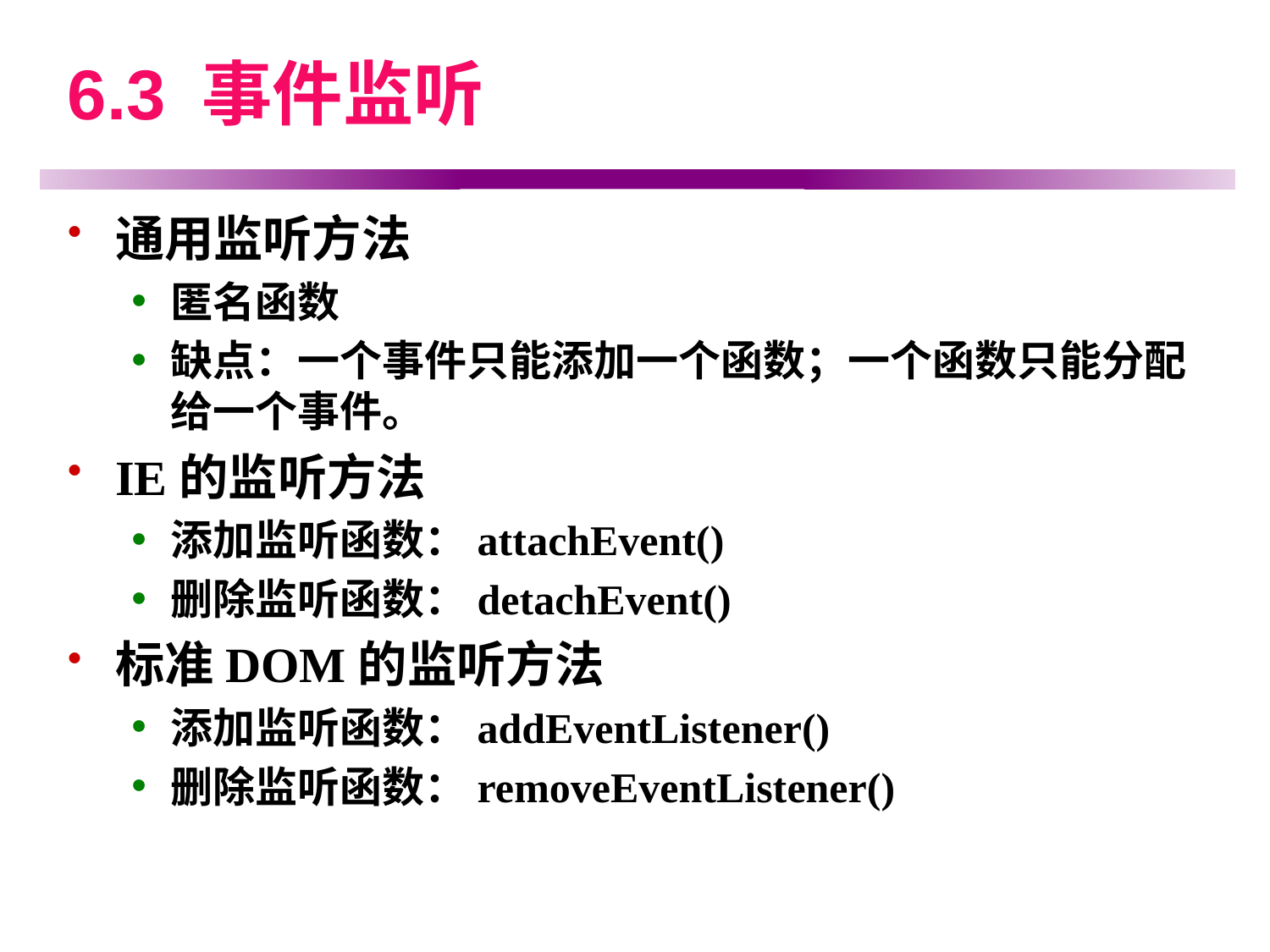

# 6.3 事件监听
通用监听方法
匿名函数
缺点：一个事件只能添加一个函数；一个函数只能分配给一个事件。
IE的监听方法
添加监听函数：attachEvent()
删除监听函数：detachEvent()
标准DOM的监听方法
添加监听函数：addEventListener()
删除监听函数：removeEventListener()